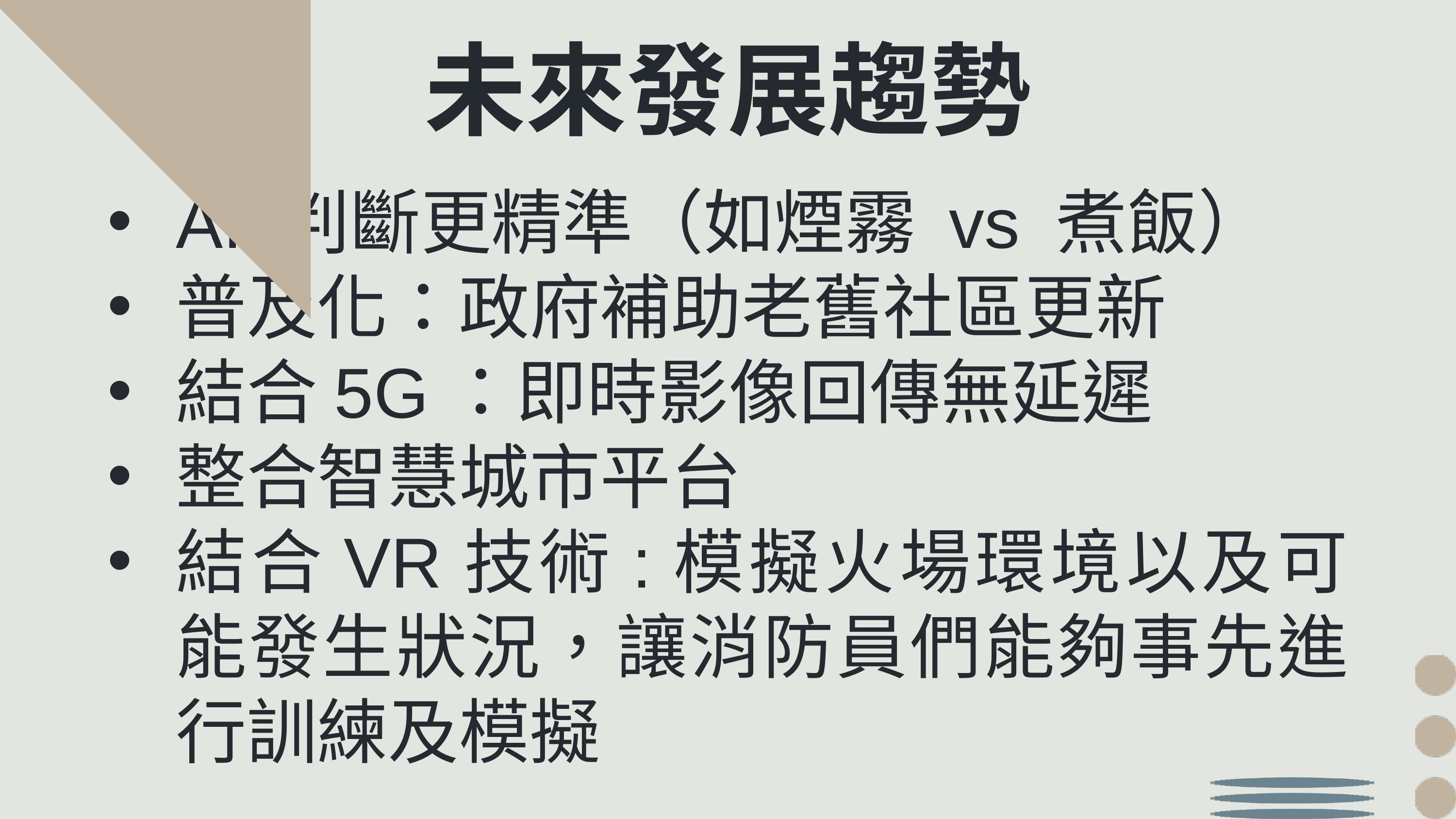

未來發展趨勢
AI 判斷更精準（如煙霧 vs 煮飯）
普及化：政府補助老舊社區更新
結合5G：即時影像回傳無延遲
整合智慧城市平台
結合VR技術:模擬火場環境以及可能發生狀況，讓消防員們能夠事先進行訓練及模擬